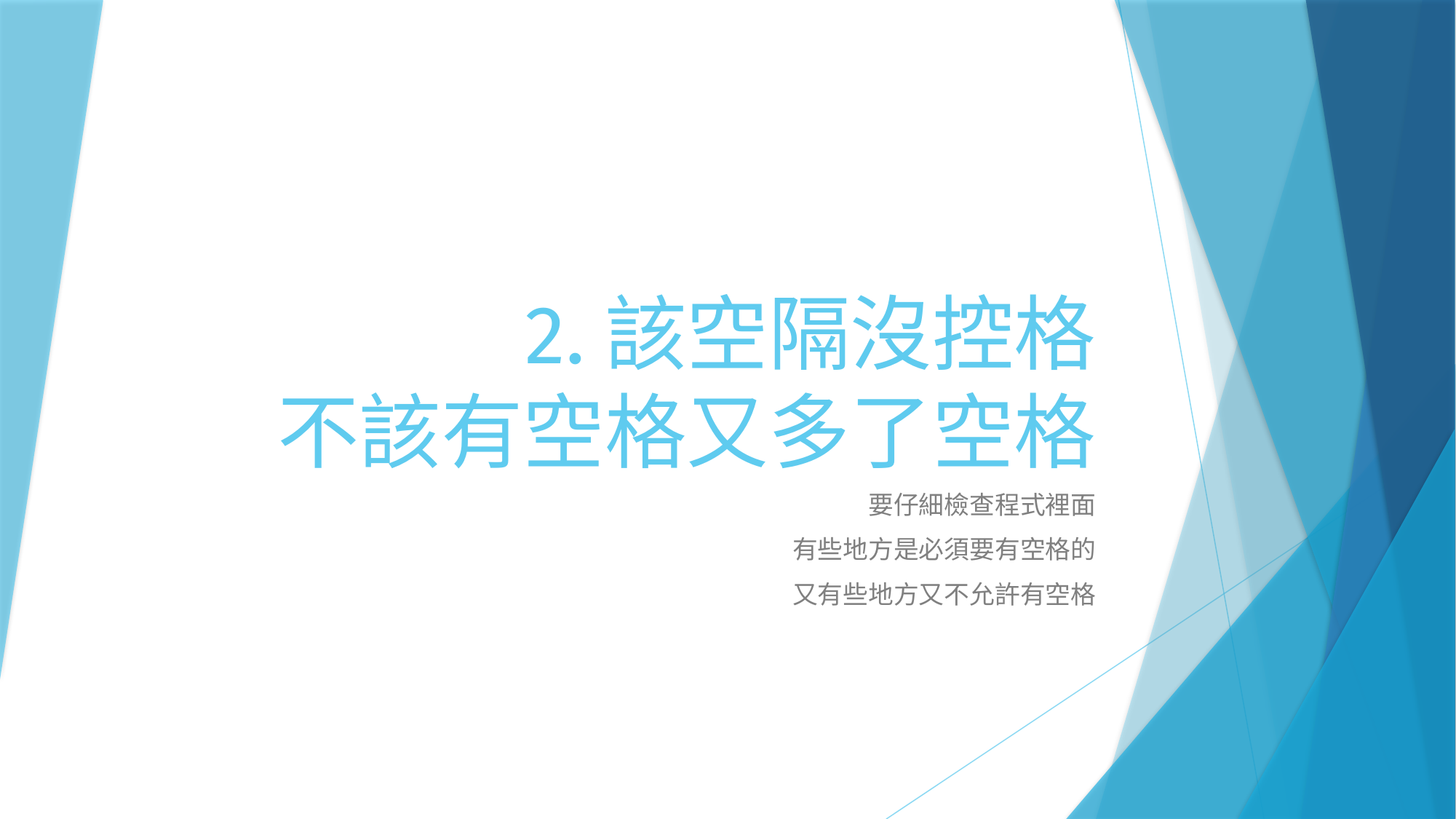

# 2.該空隔沒控格 不該有空格又多了空格
要仔細檢查程式裡面
有些地方是必須要有空格的
又有些地方又不允許有空格